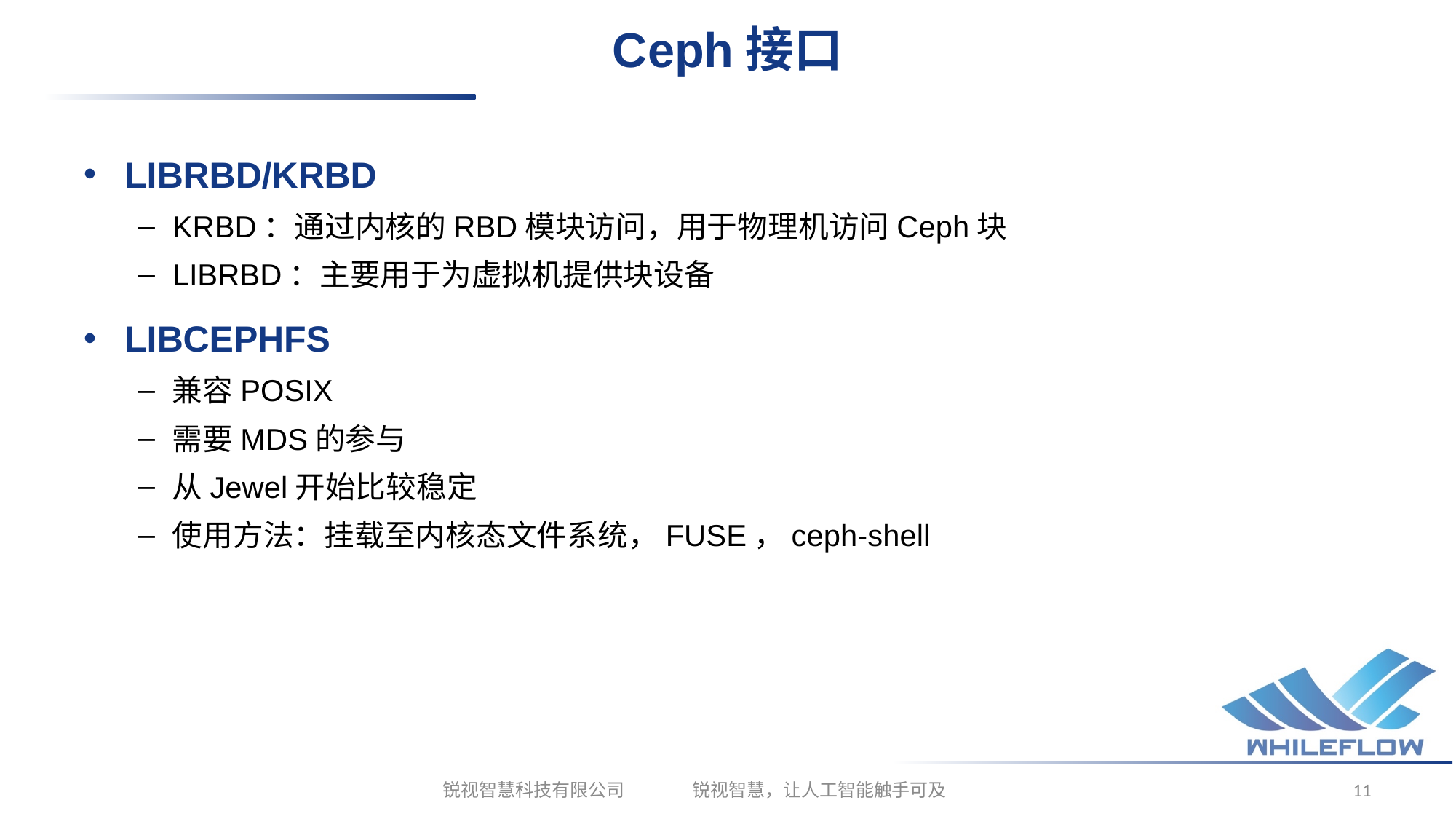

# Ceph接口
LIBRBD/KRBD
KRBD：通过内核的RBD模块访问，用于物理机访问Ceph块
LIBRBD：主要用于为虚拟机提供块设备
LIBCEPHFS
兼容POSIX
需要MDS的参与
从Jewel开始比较稳定
使用方法：挂载至内核态文件系统，FUSE，ceph-shell
锐视智慧科技有限公司            锐视智慧，让人工智能触手可及
11